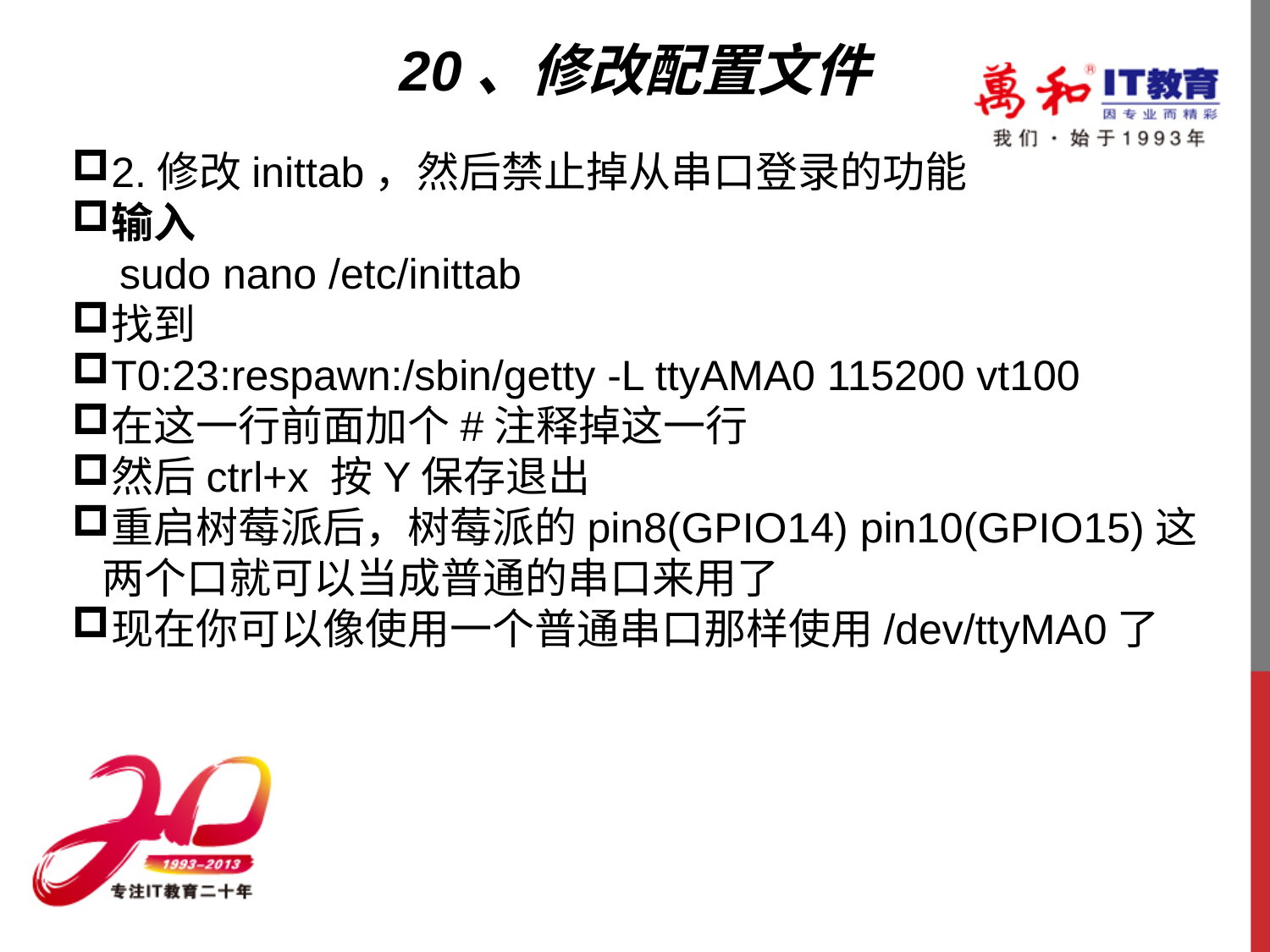

# 20、修改配置文件
2.修改inittab，然后禁止掉从串口登录的功能
输入
    sudo nano /etc/inittab
找到
T0:23:respawn:/sbin/getty -L ttyAMA0 115200 vt100
在这一行前面加个#注释掉这一行
然后ctrl+x 按Y保存退出
重启树莓派后，树莓派的pin8(GPIO14) pin10(GPIO15)这两个口就可以当成普通的串口来用了
现在你可以像使用一个普通串口那样使用/dev/ttyMA0了